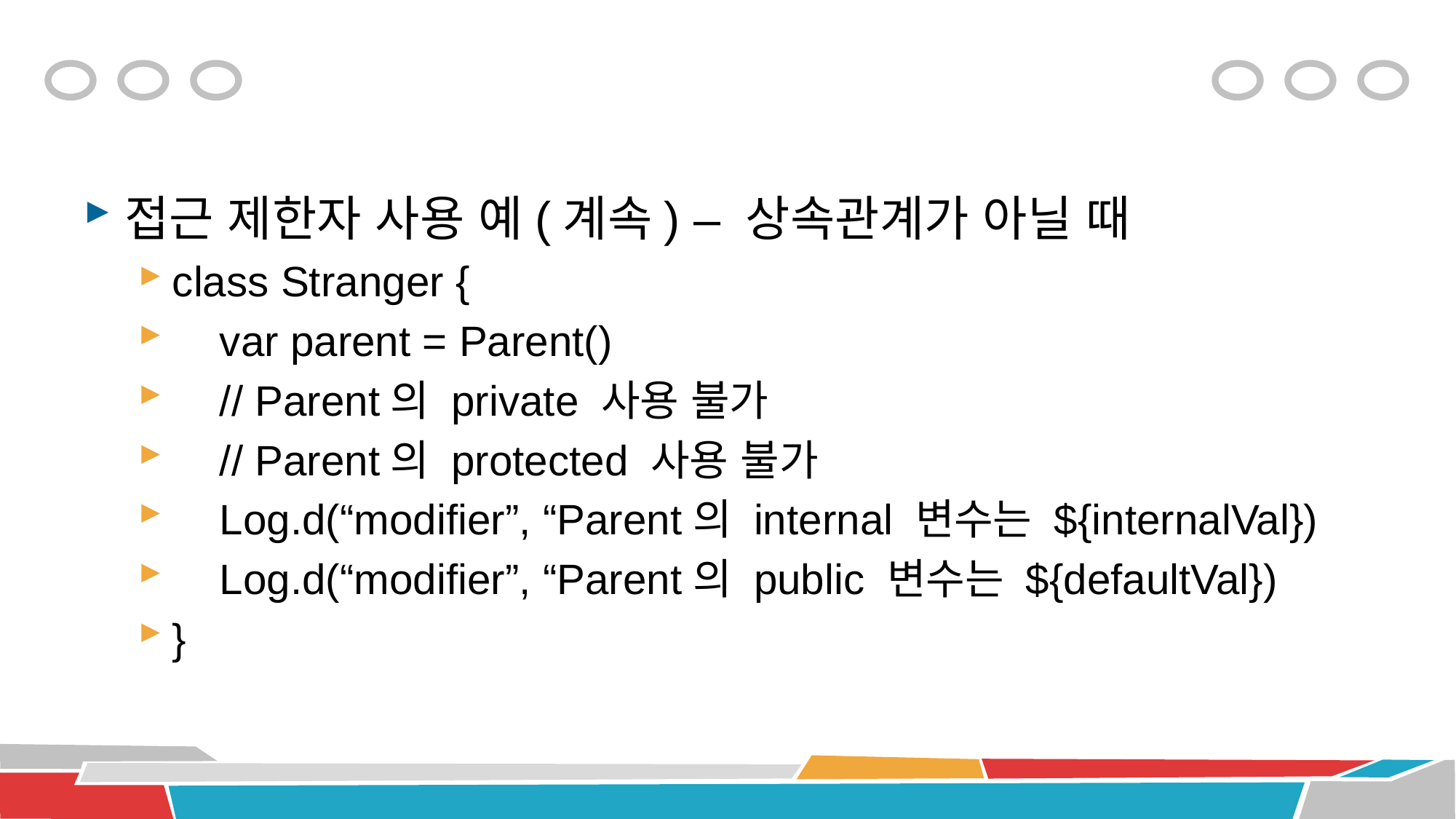

#
접근 제한자 사용 예(계속) – 상속관계가 아닐 때
class Stranger {
    var parent = Parent()
    // Parent의 private 사용 불가
    // Parent의 protected 사용 불가
    Log.d(“modifier”, “Parent의 internal 변수는 ${internalVal})
    Log.d(“modifier”, “Parent의 public 변수는 ${defaultVal})
}